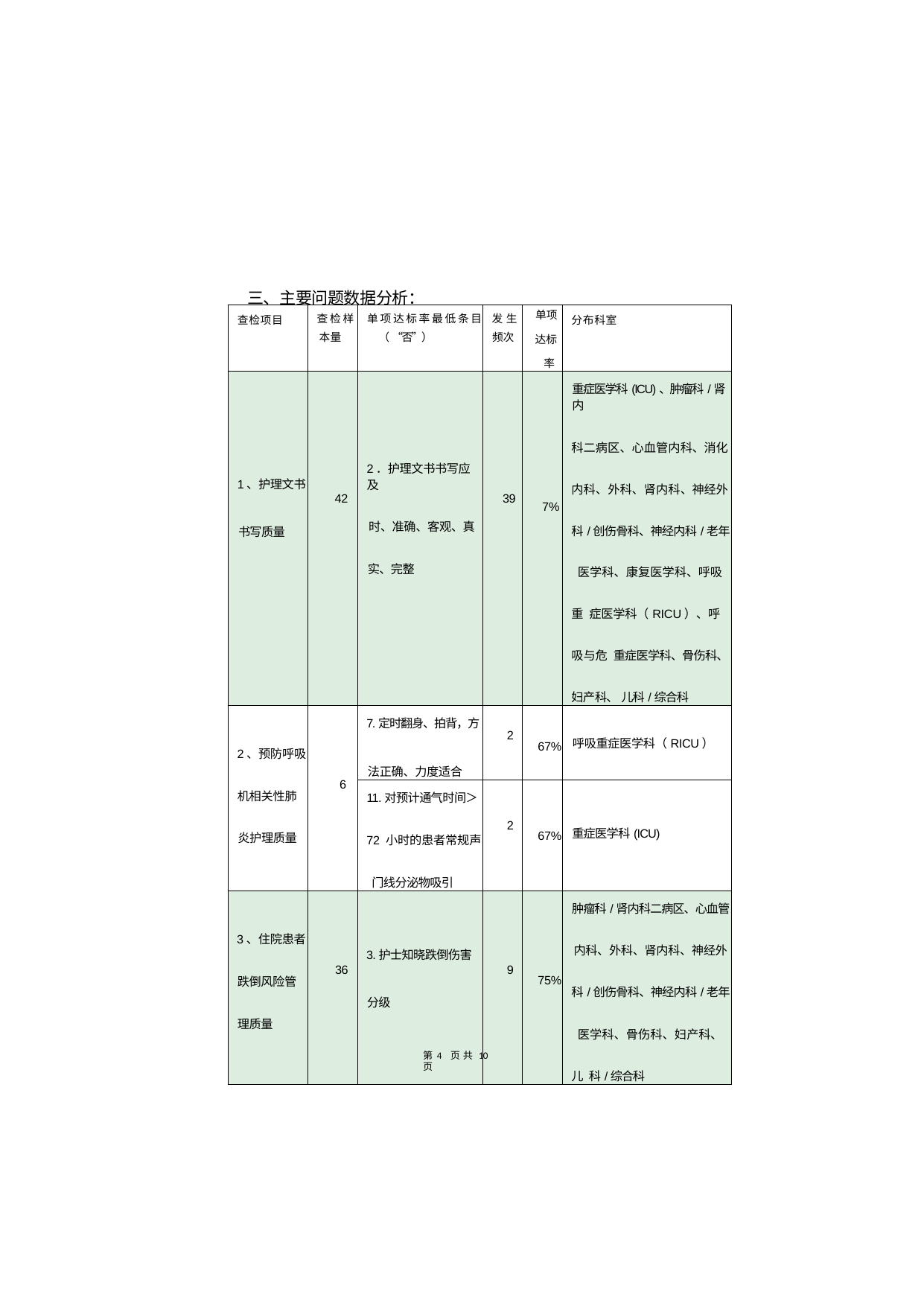

三、主要问题数据分析：
| 查检项目 | 查检样 本量 | 单项达标率最低条目 （ “否”） | 发 生 频次 | 单项 达标 率 | 分布科室 |
| --- | --- | --- | --- | --- | --- |
| 1、护理文书 书写质量 | 42 | 2．护理文书书写应及 时、准确、客观、真 实、完整 | 39 | 7% | 重症医学科(ICU)、肿瘤科/肾内 科二病区、心血管内科、消化 内科、外科、肾内科、神经外 科/创伤骨科、神经内科/老年 医学科、康复医学科、呼吸重 症医学科（RICU）、呼吸与危 重症医学科、骨伤科、妇产科、 儿科/综合科 |
| 2、预防呼吸 机相关性肺 炎护理质量 | 6 | 7.定时翻身、拍背，方 法正确、力度适合 | 2 | 67% | 呼吸重症医学科（RICU） |
|  |  | 11.对预计通气时间＞ 72 小时的患者常规声 门线分泌物吸引 | 2 | 67% | 重症医学科(ICU) |
| 3、住院患者 跌倒风险管 理质量 | 36 | 3.护士知晓跌倒伤害 分级 | 9 | 75% | 肿瘤科/肾内科二病区、心血管 内科、外科、肾内科、神经外 科/创伤骨科、神经内科/老年 医学科、骨伤科、妇产科、儿 科/综合科 |

第 4  页 共 10  页